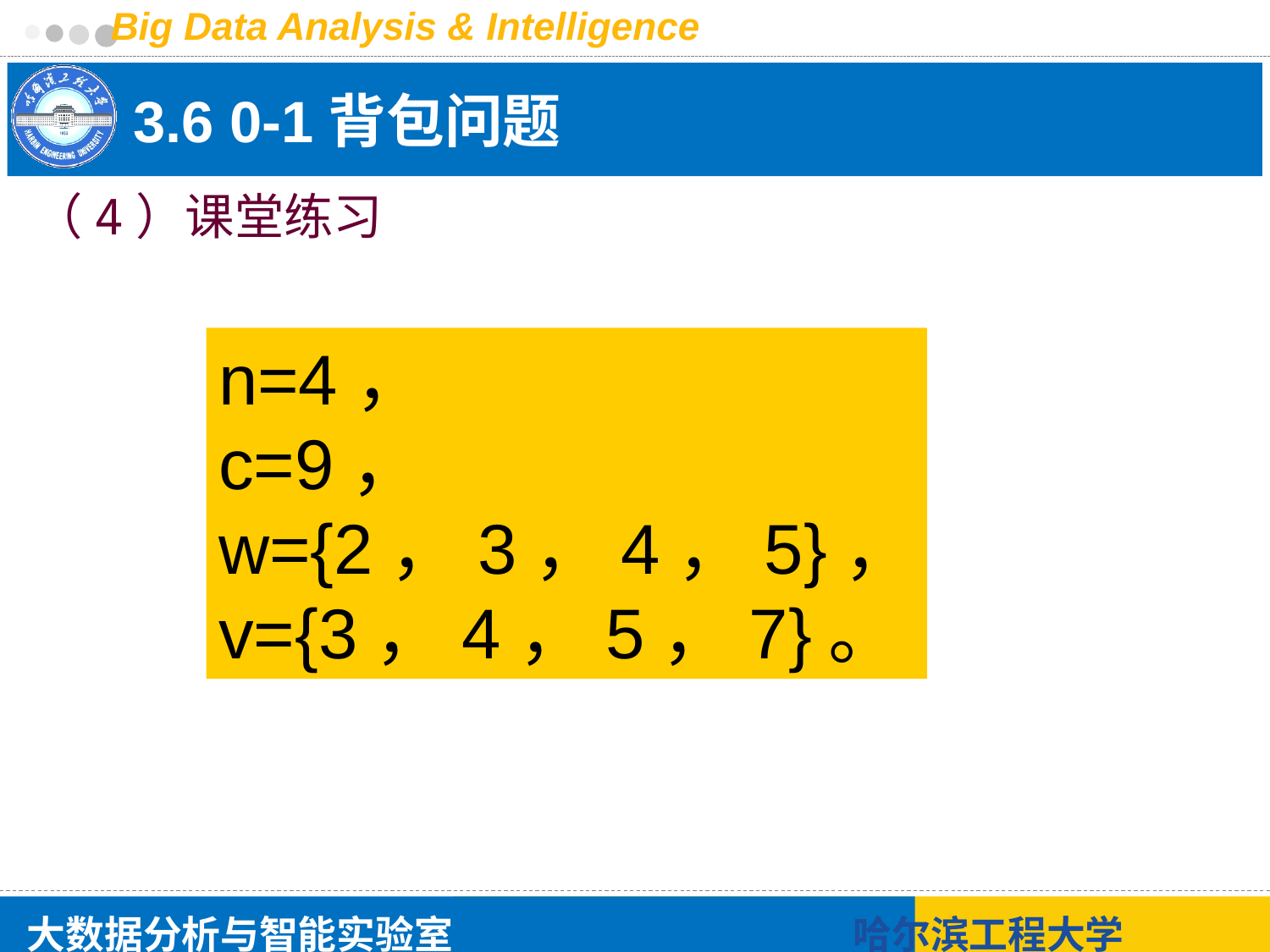

# 3.6 0-1背包问题
（4）课堂练习
n=4，
c=9，
w={2，3，4，5}，
v={3，4，5，7}。